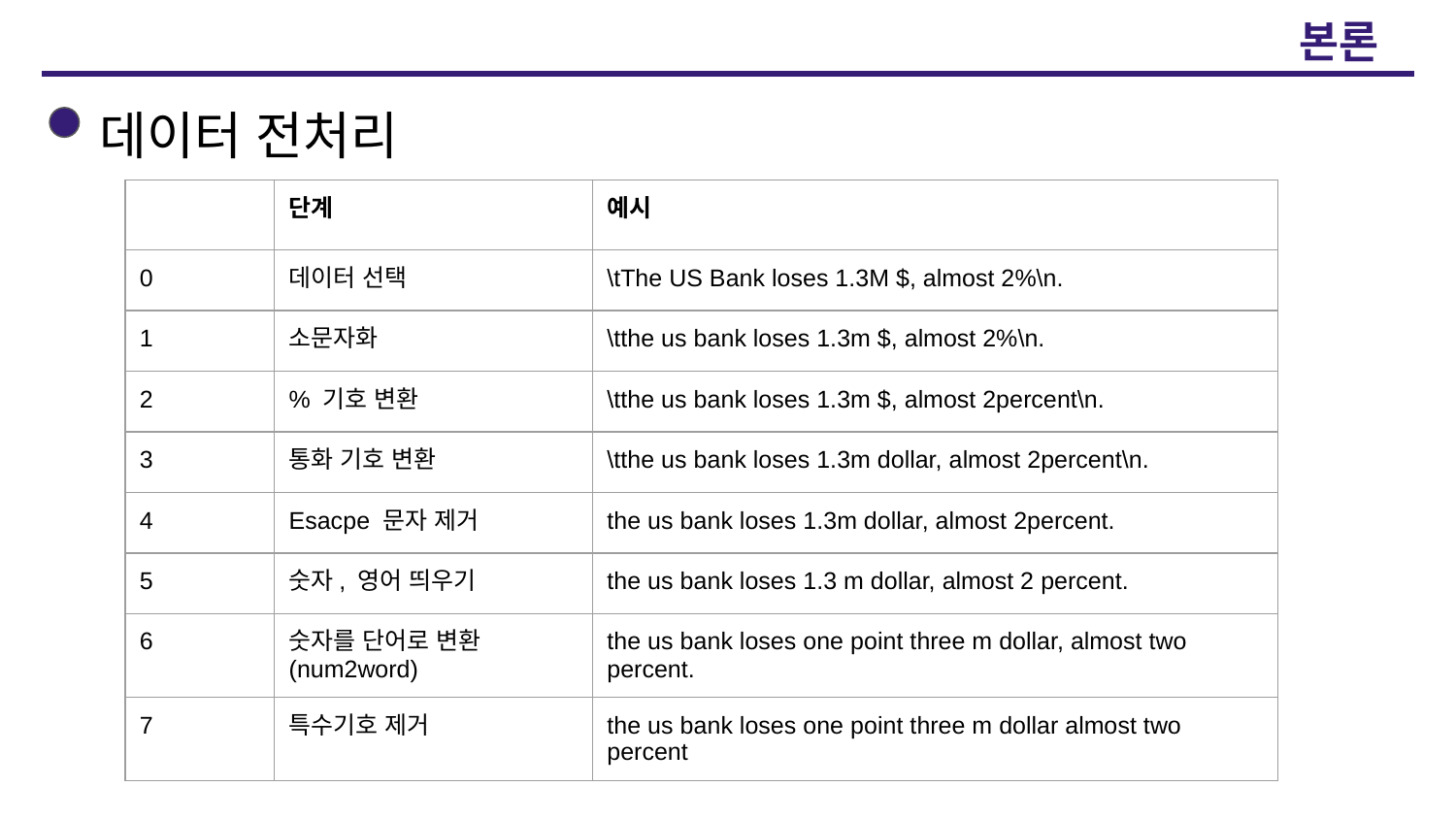

본론
# 데이터 전처리

|  | 단계 | 예시 |
| --- | --- | --- |
| 0 | 데이터 선택 | \tThe US Bank loses 1.3M $, almost 2%\n. |
| 1 | 소문자화 | \tthe us bank loses 1.3m $, almost 2%\n. |
| 2 | % 기호 변환 | \tthe us bank loses 1.3m $, almost 2percent\n. |
| 3 | 통화 기호 변환 | \tthe us bank loses 1.3m dollar, almost 2percent\n. |
| 4 | Esacpe 문자 제거 | the us bank loses 1.3m dollar, almost 2percent. |
| 5 | 숫자, 영어 띄우기 | the us bank loses 1.3 m dollar, almost 2 percent. |
| 6 | 숫자를 단어로 변환 (num2word) | the us bank loses one point three m dollar, almost two percent. |
| 7 | 특수기호 제거 | the us bank loses one point three m dollar almost two percent |